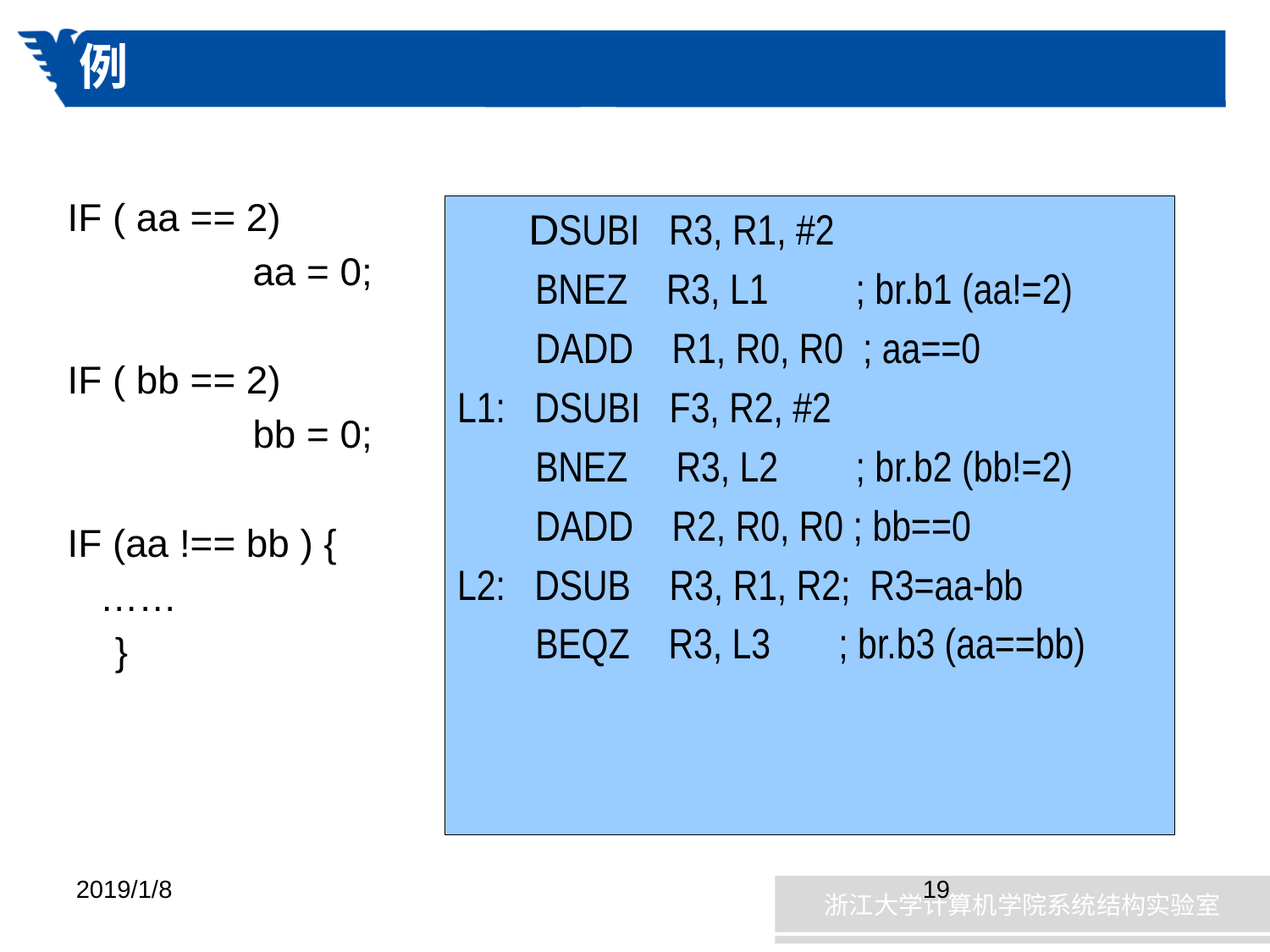

# 例
IF ( aa == 2)
     	 aa = 0;

IF ( bb == 2)
     	 bb = 0;

IF (aa !== bb ) {
   ……
	}

      DSUBI   R3, R1, #2
        BNEZ    R3, L1         ; br.b1 (aa!=2)
        DADD    R1, R0, R0  ; aa==0
L1:   DSUBI   F3, R2, #2
        BNEZ     R3, L2        ; br.b2 (bb!=2)
        DADD    R2, R0, R0 ; bb==0
L2:   DSUB    R3, R1, R2;  R3=aa-bb
        BEQZ    R3, L3       ; br.b3 (aa==bb)
2019/1/8
19